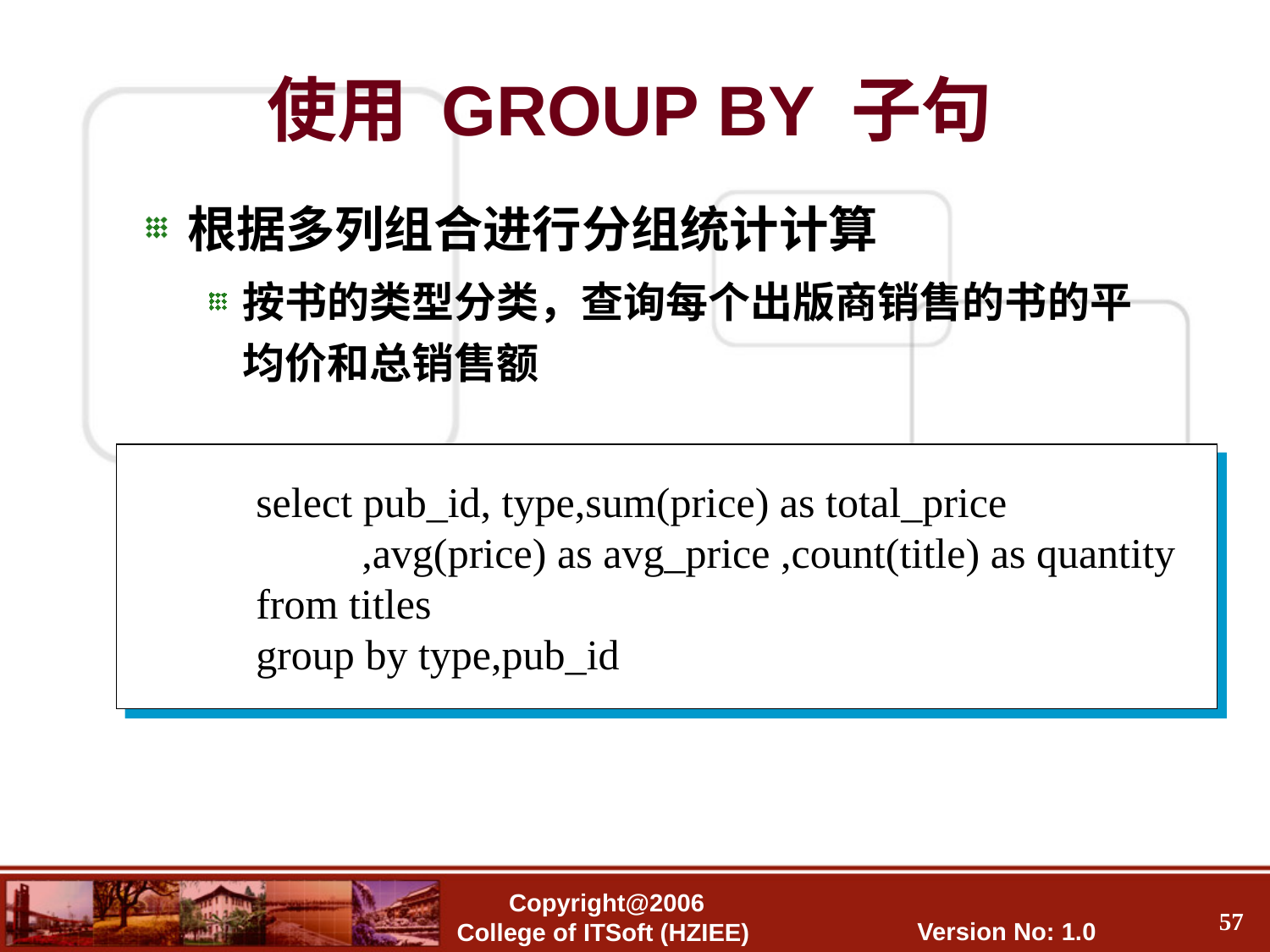

使用 GROUP BY 子句
根据多列组合进行分组统计计算
按书的类型分类，查询每个出版商销售的书的平均价和总销售额
select pub_id, type,sum(price) as total_price
          ,avg(price) as avg_price ,count(title) as quantity
from titles
group by type,pub_id